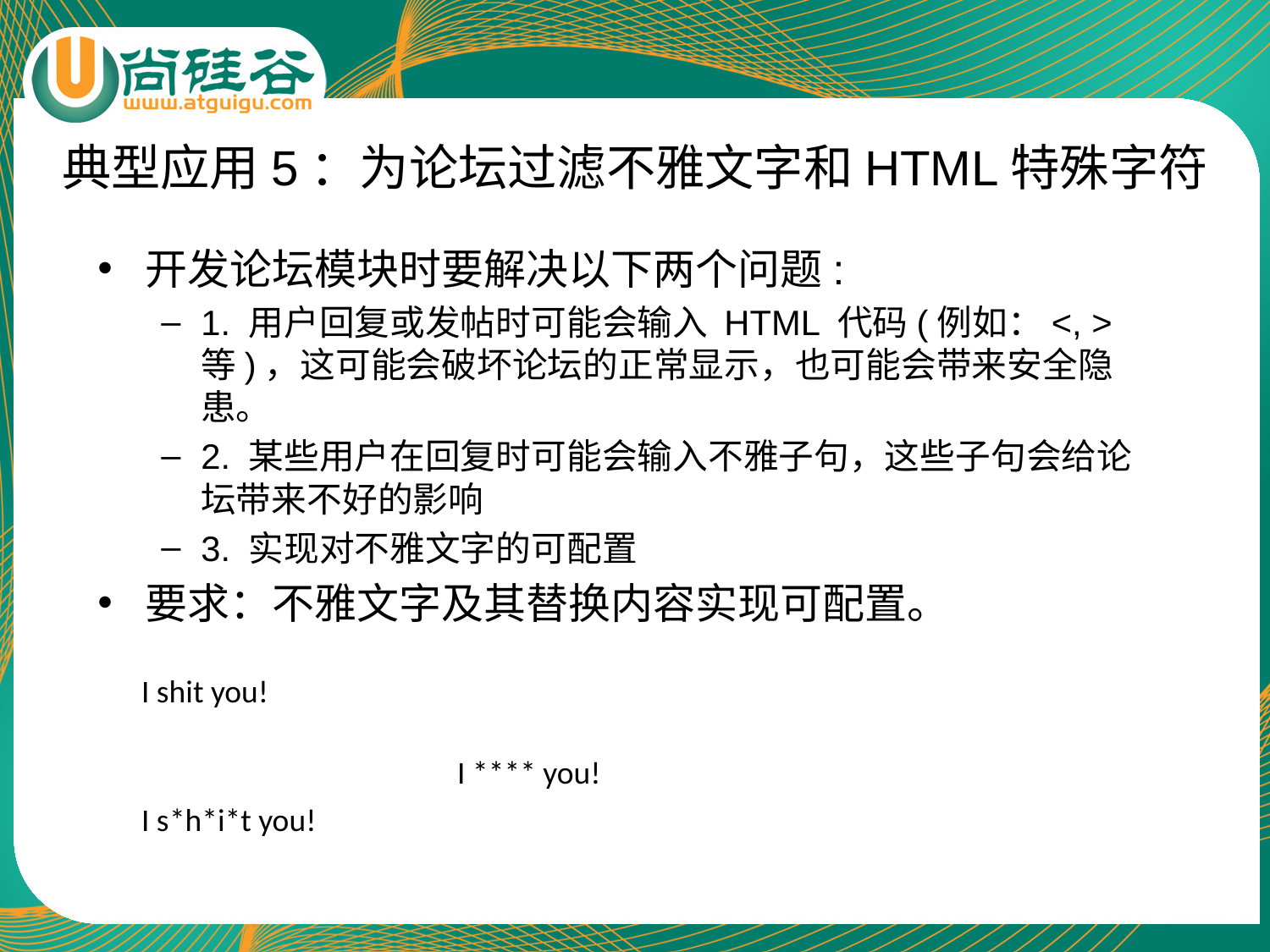

# 典型应用5：为论坛过滤不雅文字和HTML特殊字符
开发论坛模块时要解决以下两个问题:
1. 用户回复或发帖时可能会输入 HTML 代码(例如：<, >等)，这可能会破坏论坛的正常显示，也可能会带来安全隐患。
2. 某些用户在回复时可能会输入不雅子句，这些子句会给论坛带来不好的影响
3. 实现对不雅文字的可配置
要求：不雅文字及其替换内容实现可配置。
I shit you!
I **** you!
I s*h*i*t you!